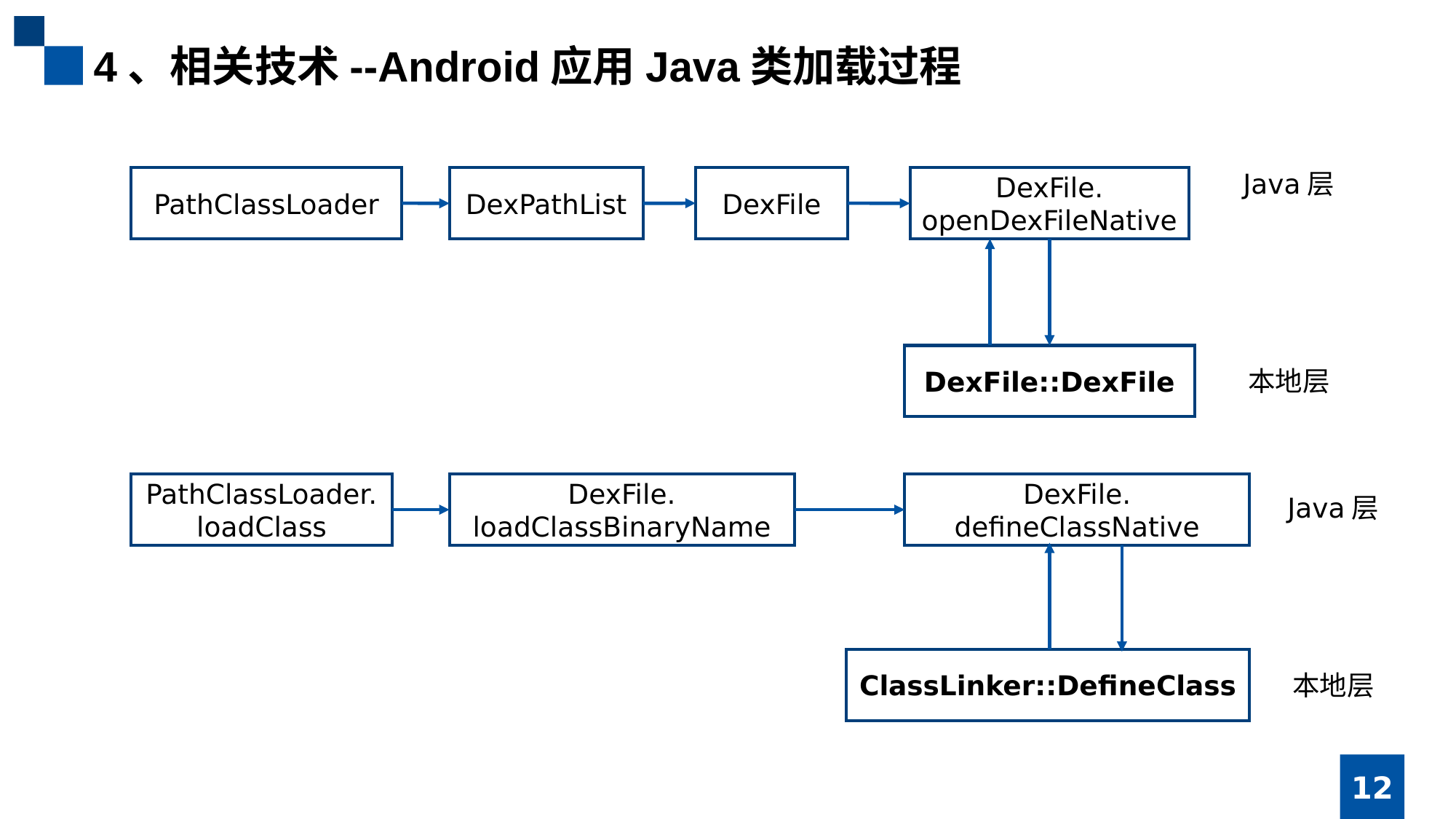

4、相关技术--Android应用Java类加载过程
Java层
DexFile
PathClassLoader
DexPathList
DexFile.
openDexFileNative
DexFile::DexFile
本地层
DexFile.
defineClassNative
DexFile.
loadClassBinaryName
PathClassLoader.
loadClass
Java层
ClassLinker::DefineClass
本地层
12